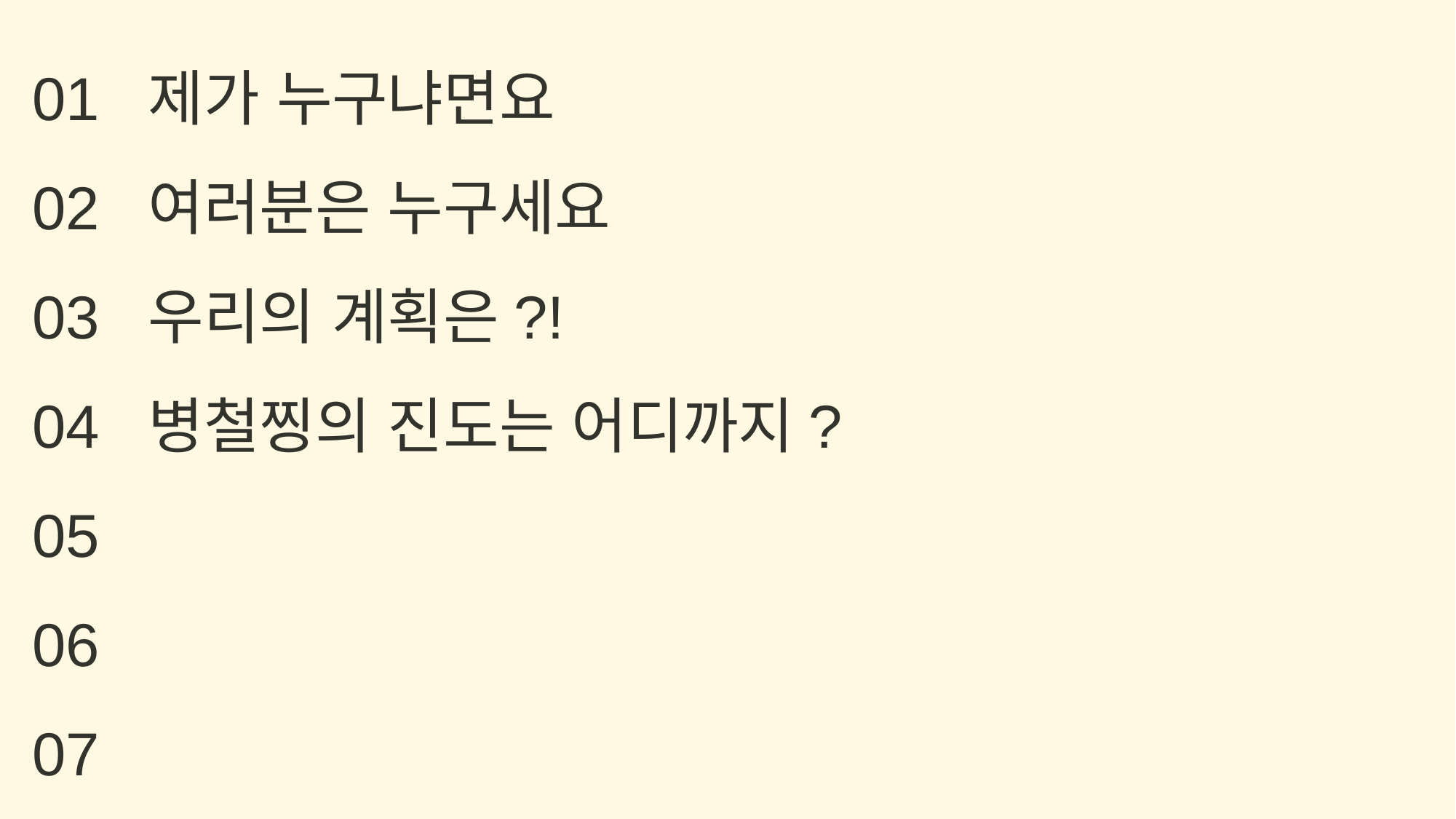

제가 누구냐면요
여러분은 누구세요
우리의 계획은?!
병철찡의 진도는 어디까지?

01
02
03
04
05
06
07